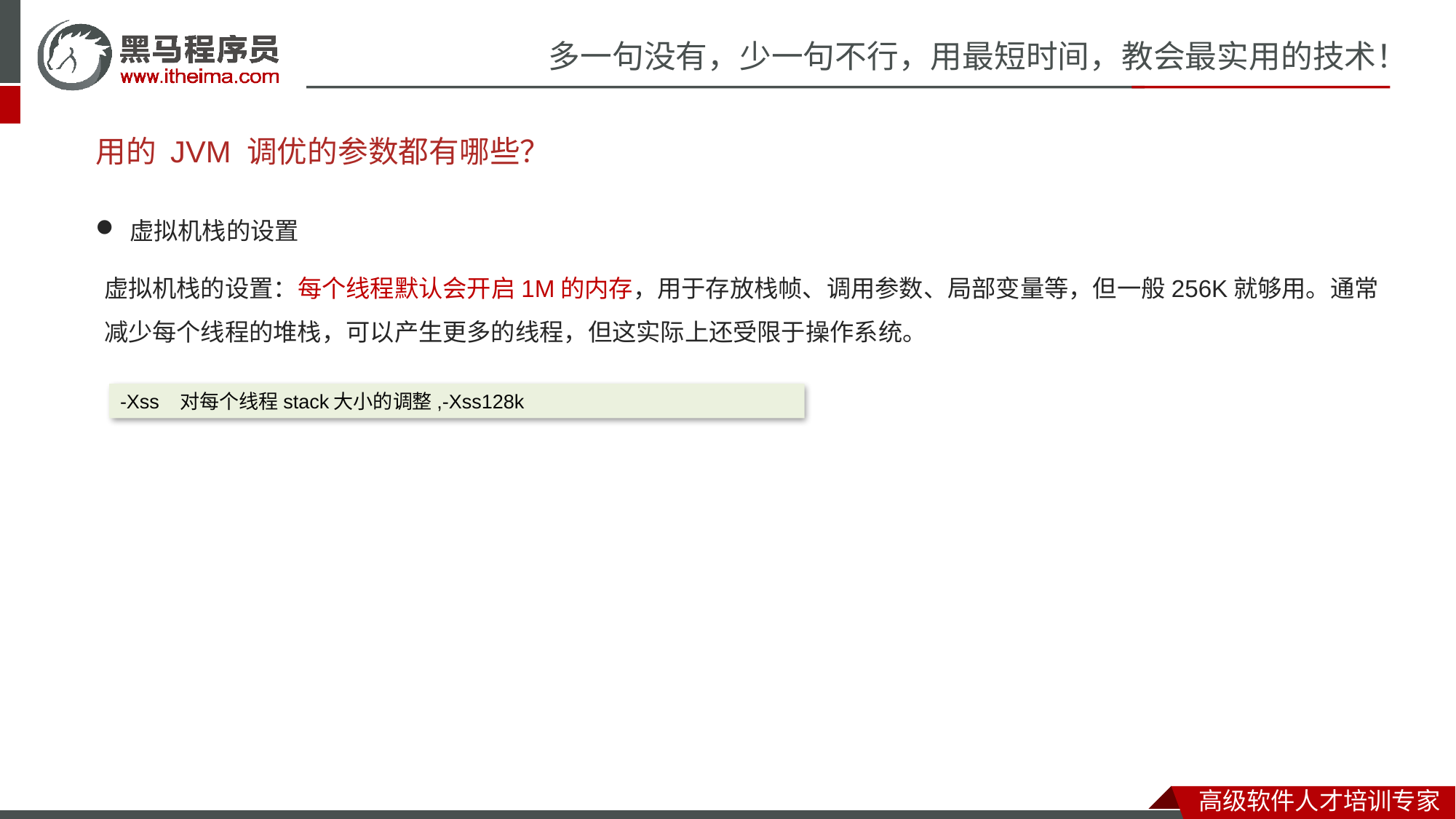

# 用的 JVM 调优的参数都有哪些？
虚拟机栈的设置
虚拟机栈的设置：每个线程默认会开启1M的内存，用于存放栈帧、调用参数、局部变量等，但一般256K就够用。通常减少每个线程的堆栈，可以产生更多的线程，但这实际上还受限于操作系统。
-Xss   对每个线程stack大小的调整,-Xss128k